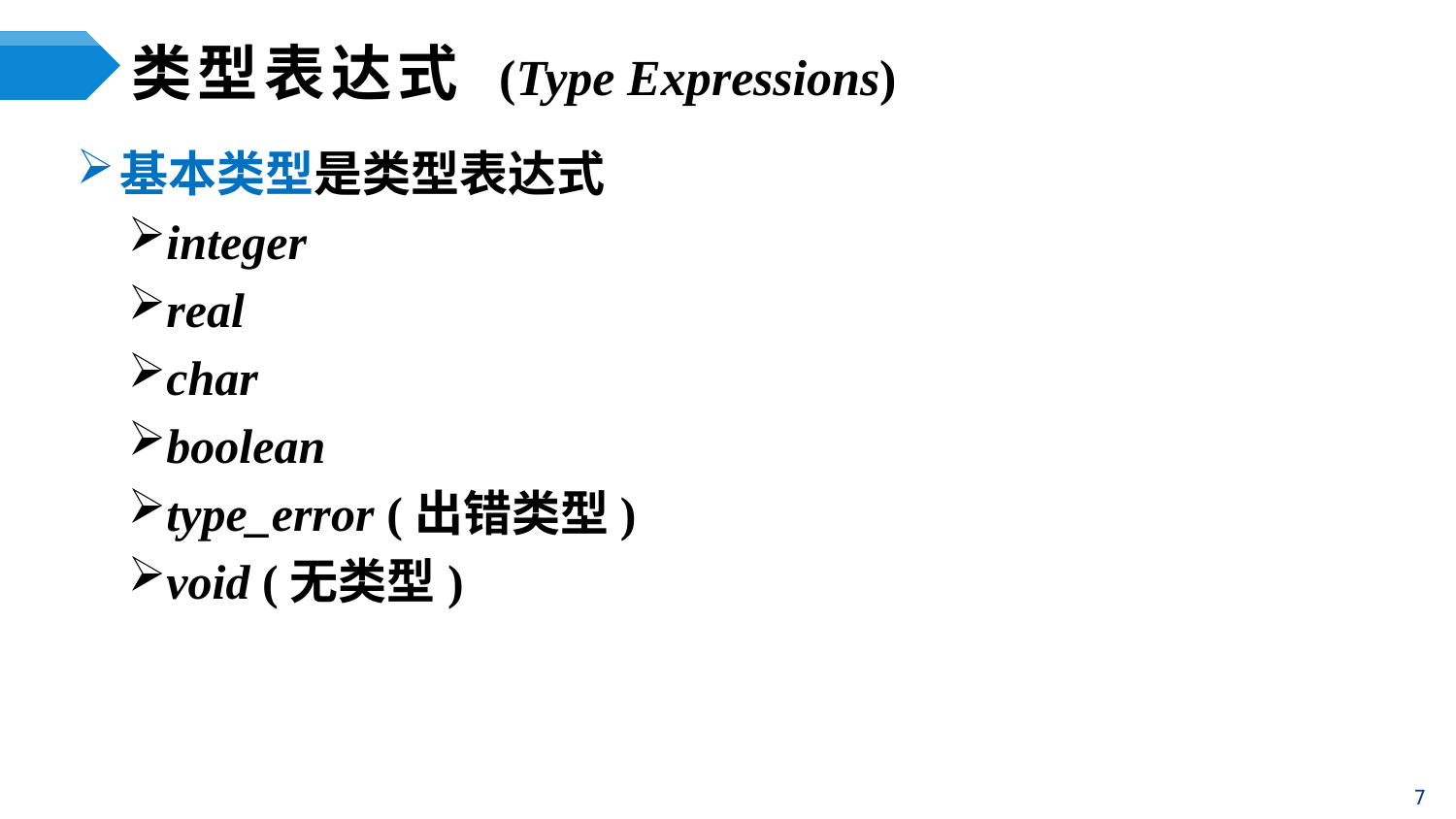

# 类型表达式 (Type Expressions)
基本类型是类型表达式
integer
real
char
boolean
type_error (出错类型)
void (无类型)

7